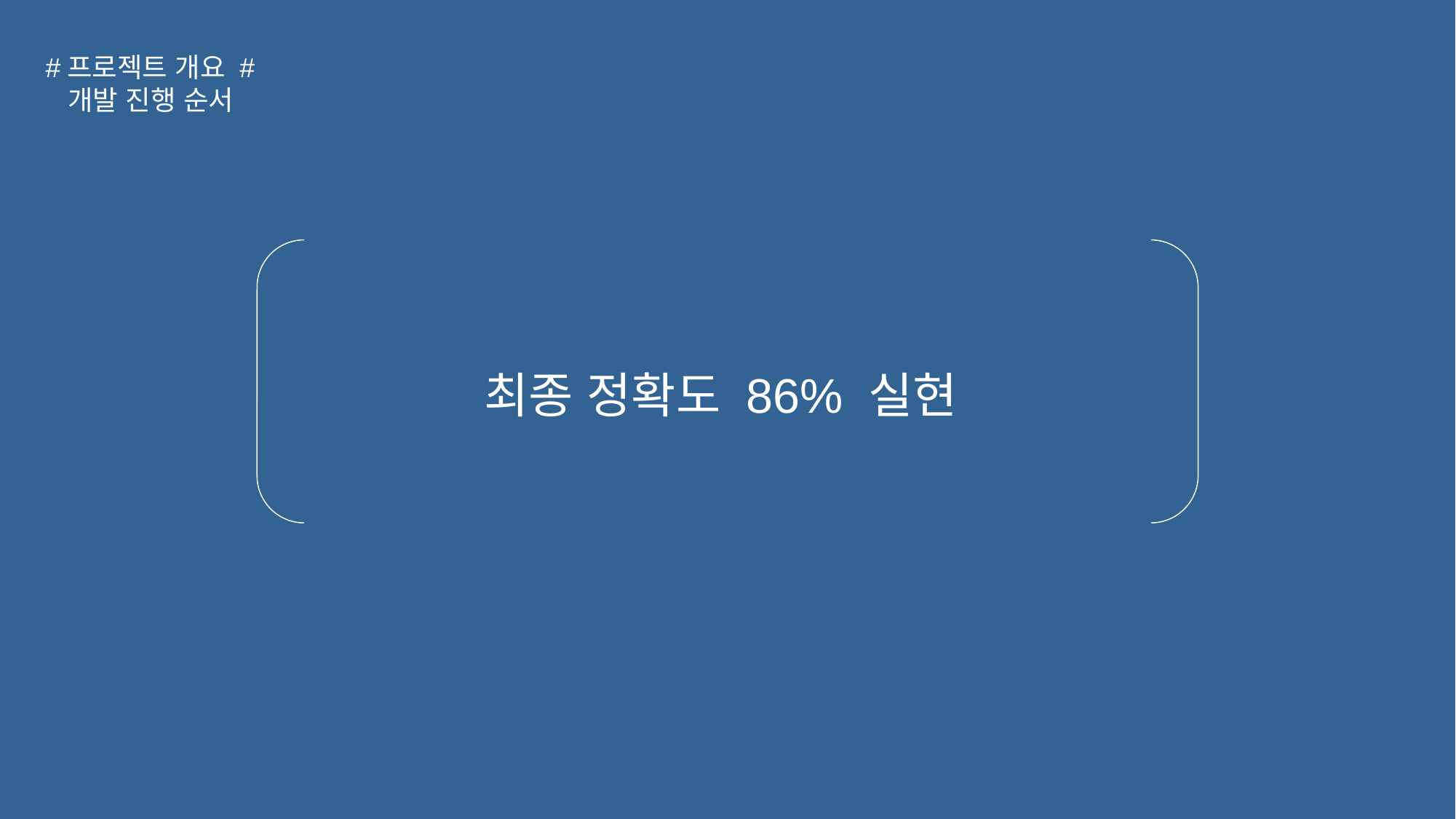

#프로젝트 개요 #개발 진행 순서

최종 정확도 86% 실현